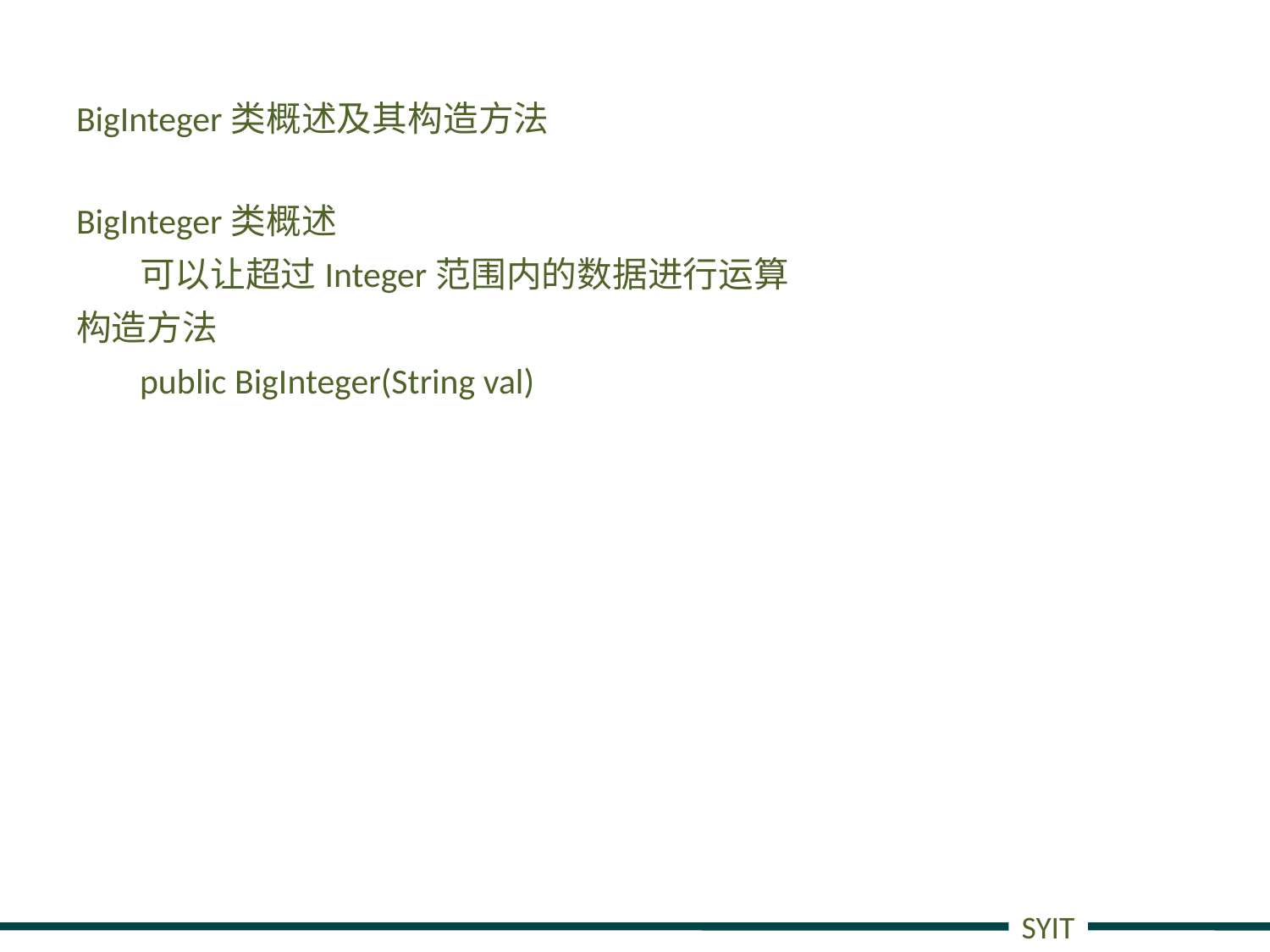

# BigInteger类概述及其构造方法
BigInteger类概述
可以让超过Integer范围内的数据进行运算
构造方法
public BigInteger(String val)
SYIT